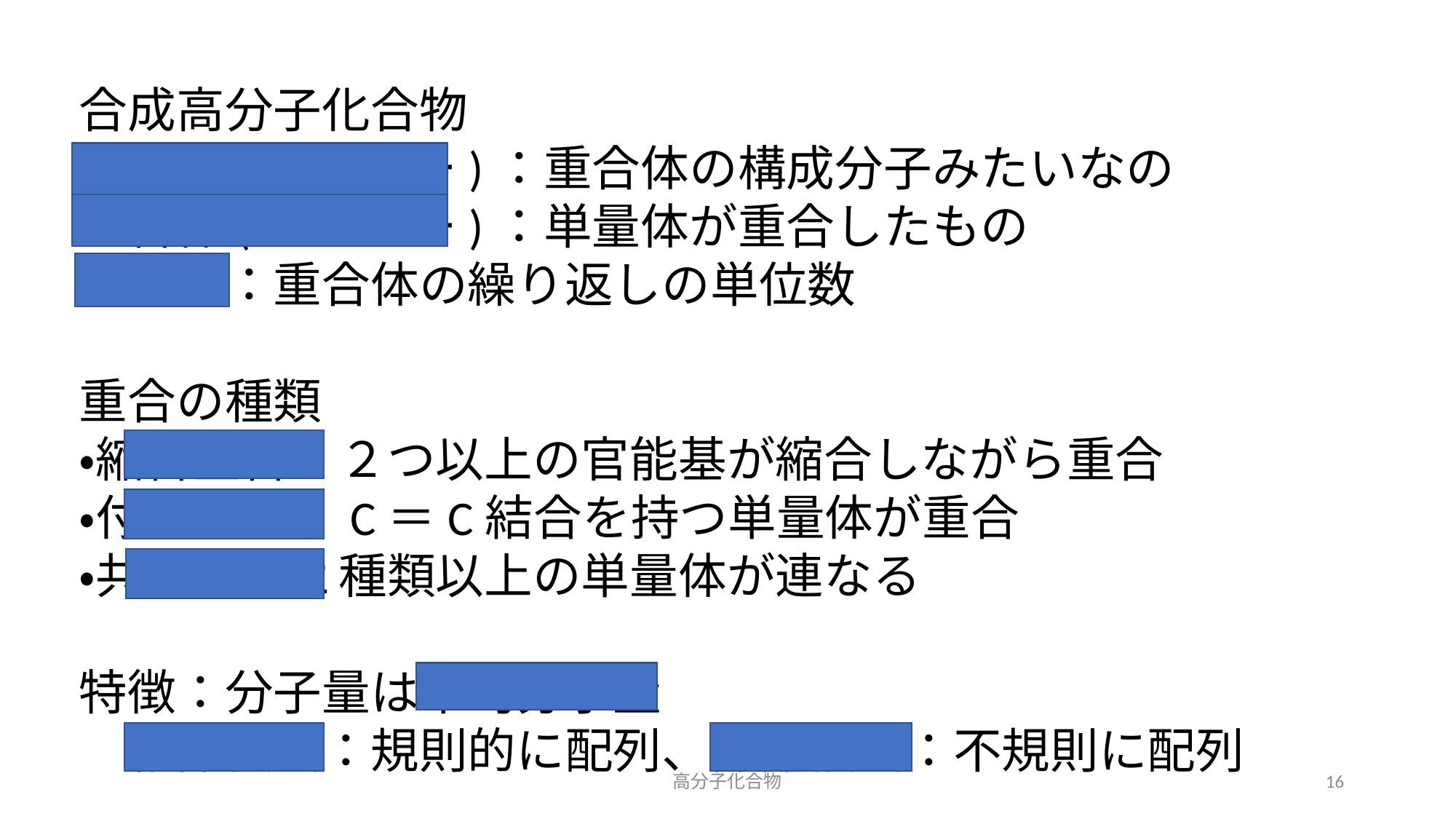

合成高分子化合物
単量体(モノマー)：重合体の構成分子みたいなの
重合体(ポリマー)：単量体が重合したもの
重合度：重合体の繰り返しの単位数

重合の種類
・縮合重合：２つ以上の官能基が縮合しながら重合
・付加重合：C＝C結合を持つ単量体が重合
・共重合：２種類以上の単量体が連なる

特徴：分子量は平均分子量
　結晶領域：規則的に配列、非晶領域：不規則に配列

高分子化合物
16